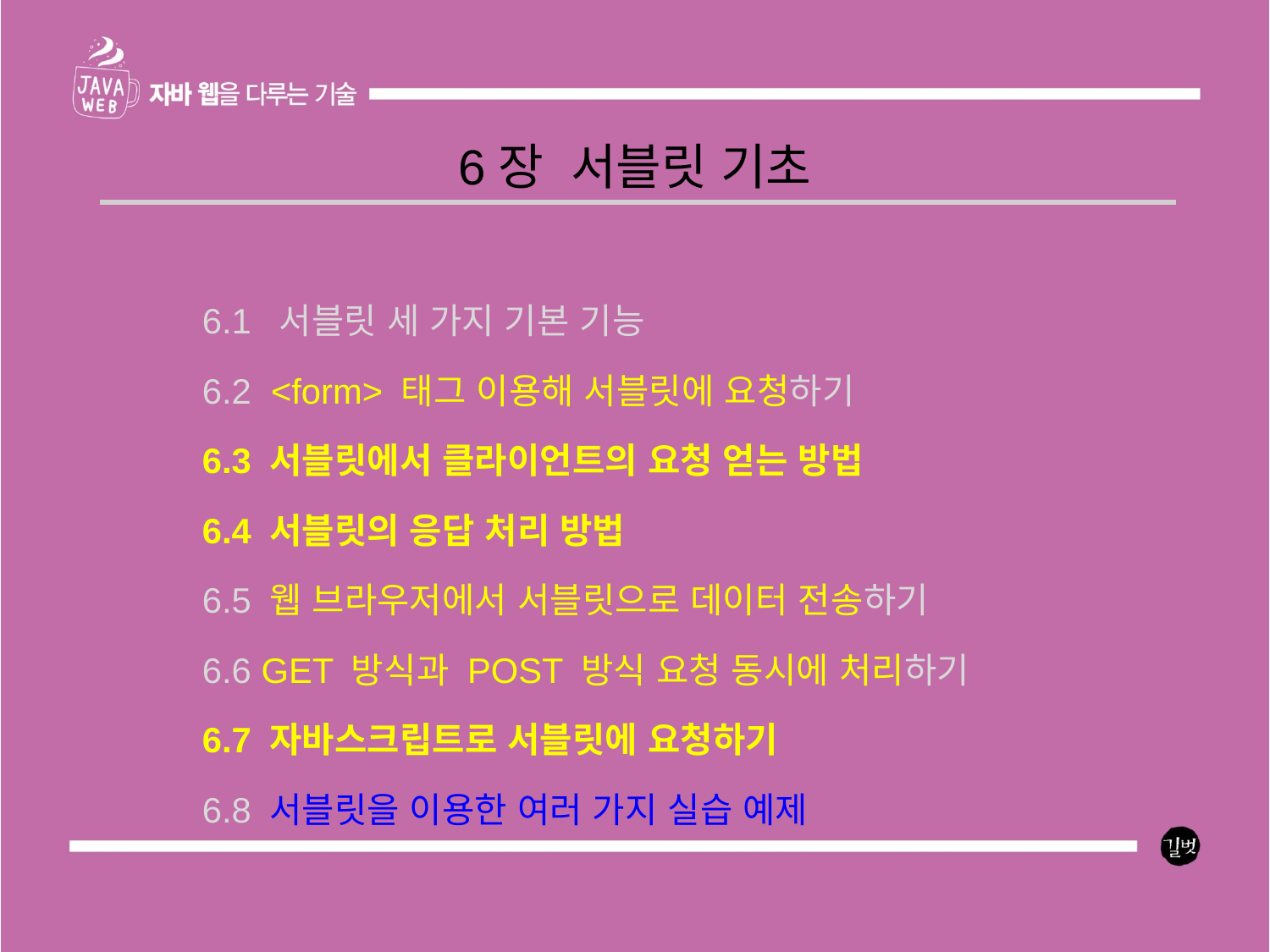

6장  서블릿 기초
6.1  서블릿 세 가지 기본 기능
6.2  <form> 태그 이용해 서블릿에 요청하기
6.3 서블릿에서 클라이언트의 요청 얻는 방법
6.4 서블릿의 응답 처리 방법
6.5 웹 브라우저에서 서블릿으로 데이터 전송하기
6.6 GET 방식과 POST 방식 요청 동시에 처리하기
6.7 자바스크립트로 서블릿에 요청하기
6.8 서블릿을 이용한 여러 가지 실습 예제